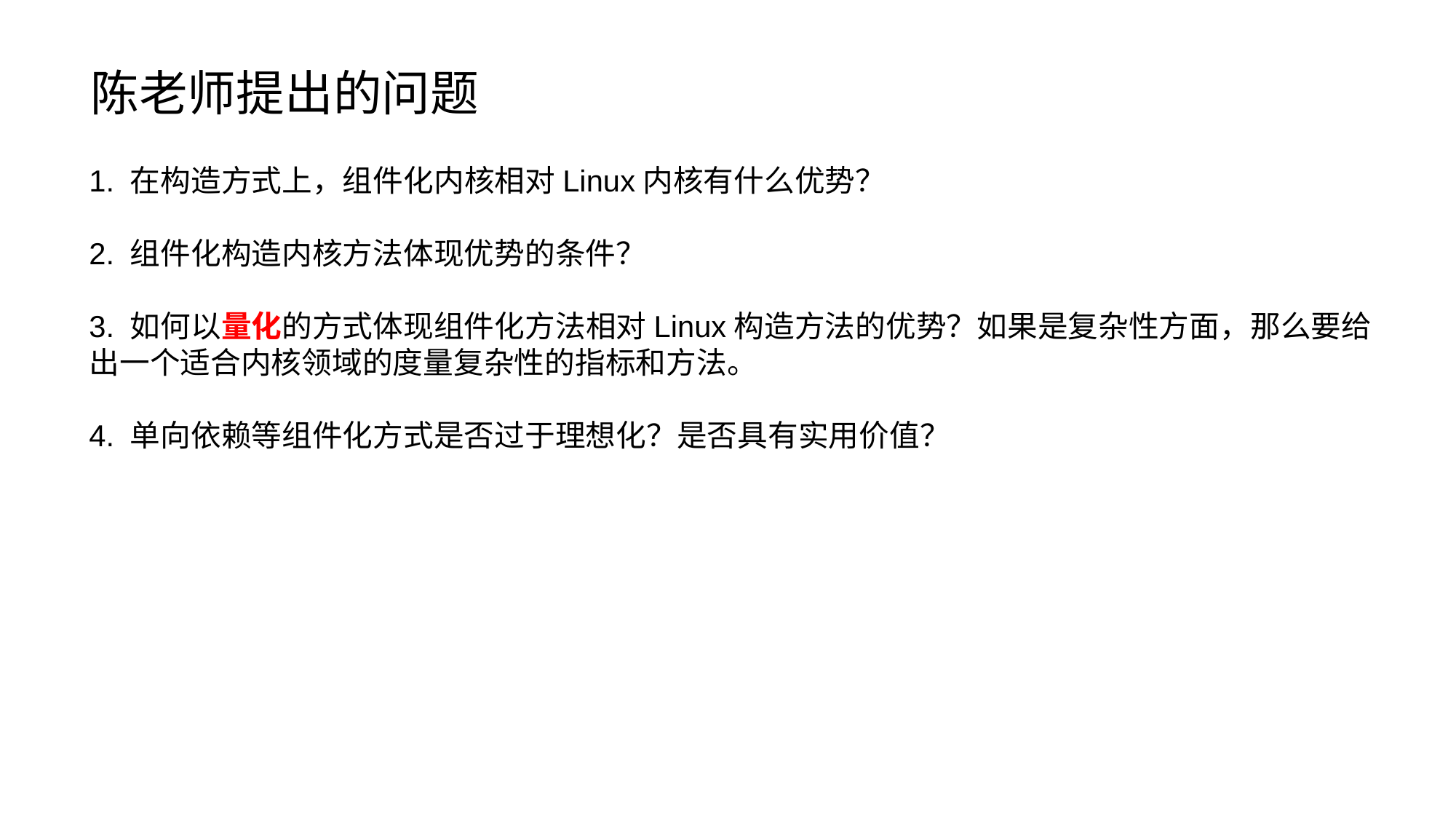

陈老师提出的问题
1. 在构造方式上，组件化内核相对Linux内核有什么优势？

2. 组件化构造内核方法体现优势的条件？

3. 如何以量化的方式体现组件化方法相对Linux构造方法的优势？如果是复杂性方面，那么要给出一个适合内核领域的度量复杂性的指标和方法。

4. 单向依赖等组件化方式是否过于理想化？是否具有实用价值？